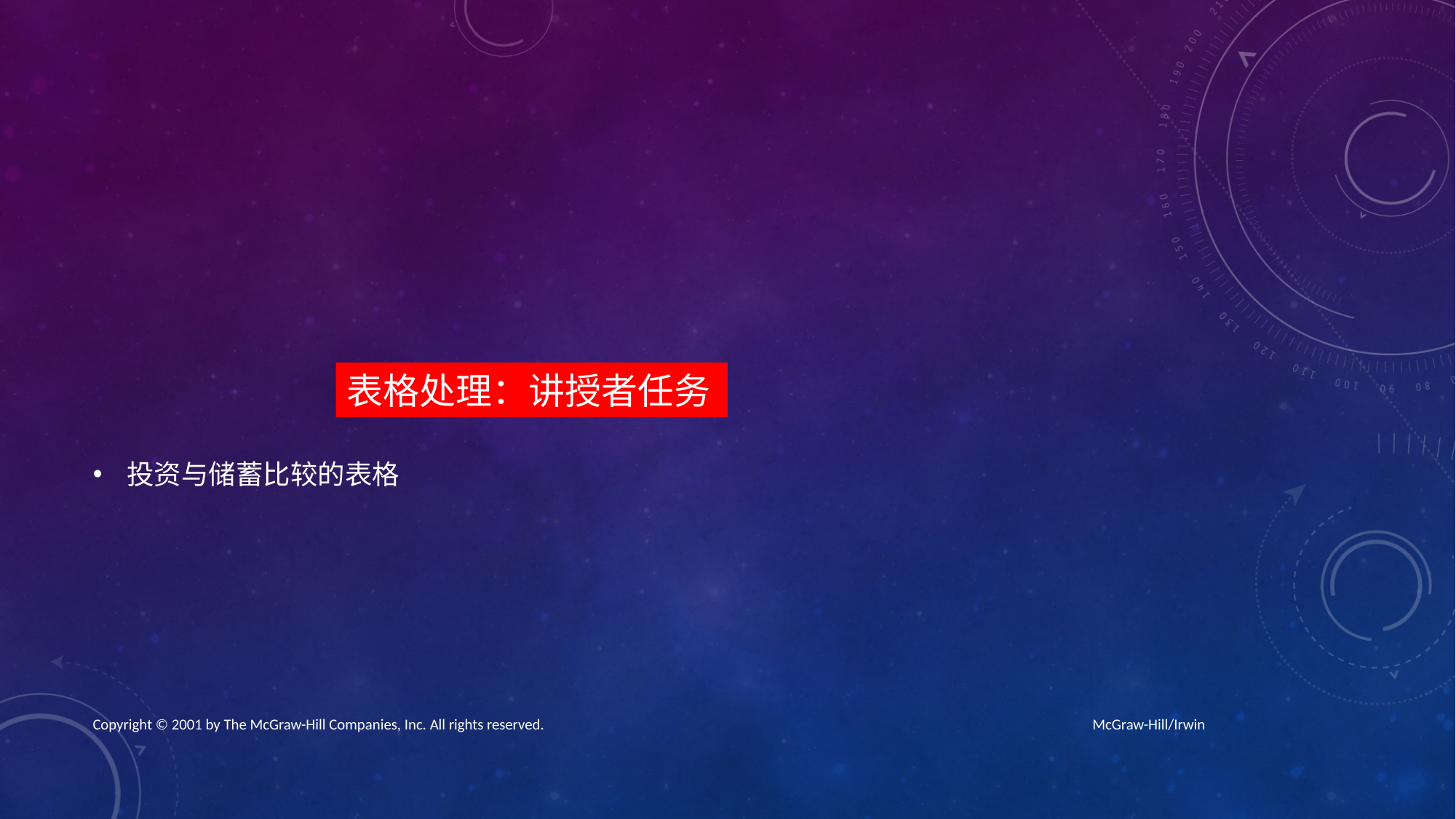

#
投资与储蓄比较的表格
表格处理：讲授者任务
Copyright © 2001 by The McGraw-Hill Companies, Inc. All rights reserved.
McGraw-Hill/Irwin